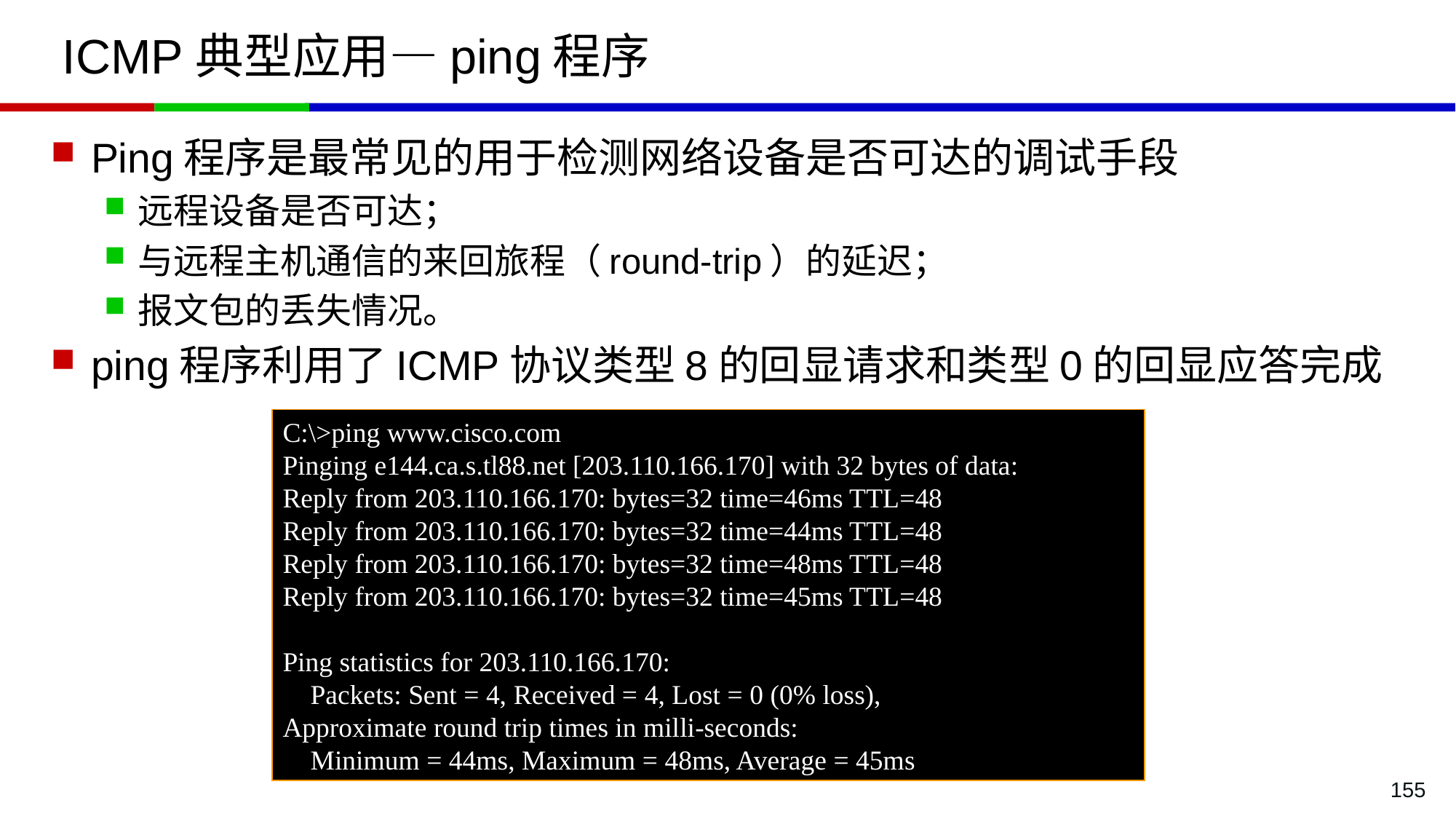

# ICMP典型应用—ping程序
Ping程序是最常见的用于检测网络设备是否可达的调试手段
远程设备是否可达；
与远程主机通信的来回旅程（round-trip）的延迟；
报文包的丢失情况。
ping程序利用了ICMP协议类型8的回显请求和类型0的回显应答完成
C:\>ping www.cisco.com
Pinging e144.ca.s.tl88.net [203.110.166.170] with 32 bytes of data:
Reply from 203.110.166.170: bytes=32 time=46ms TTL=48
Reply from 203.110.166.170: bytes=32 time=44ms TTL=48
Reply from 203.110.166.170: bytes=32 time=48ms TTL=48
Reply from 203.110.166.170: bytes=32 time=45ms TTL=48

Ping statistics for 203.110.166.170:
    Packets: Sent = 4, Received = 4, Lost = 0 (0% loss),
Approximate round trip times in milli-seconds:
    Minimum = 44ms, Maximum = 48ms, Average = 45ms
155